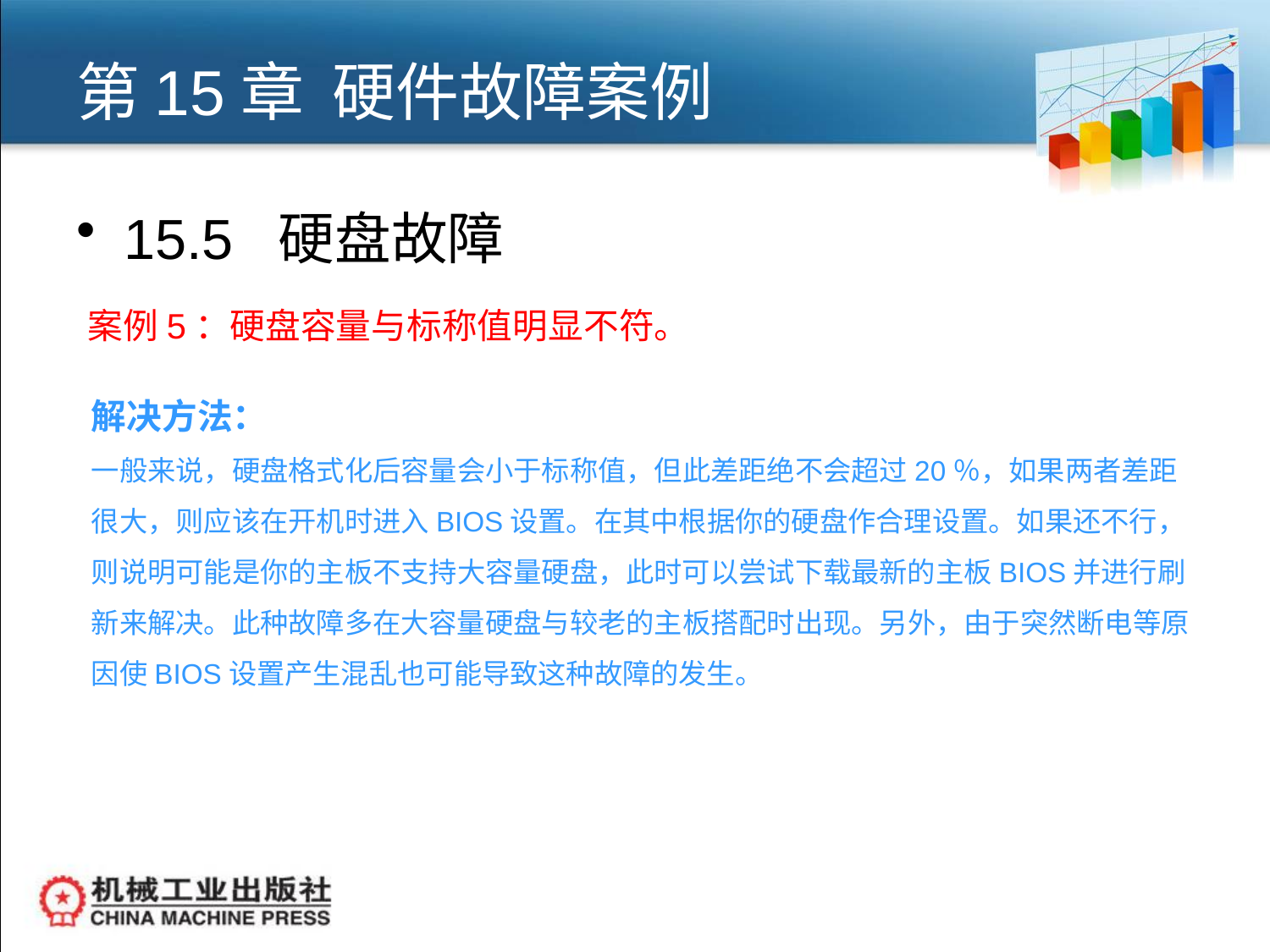

# 第15章  硬件故障案例
15.5  硬盘故障
案例5：硬盘容量与标称值明显不符。
解决方法：
一般来说，硬盘格式化后容量会小于标称值，但此差距绝不会超过20％，如果两者差距很大，则应该在开机时进入BIOS设置。在其中根据你的硬盘作合理设置。如果还不行，则说明可能是你的主板不支持大容量硬盘，此时可以尝试下载最新的主板BIOS并进行刷新来解决。此种故障多在大容量硬盘与较老的主板搭配时出现。另外，由于突然断电等原因使BIOS设置产生混乱也可能导致这种故障的发生。